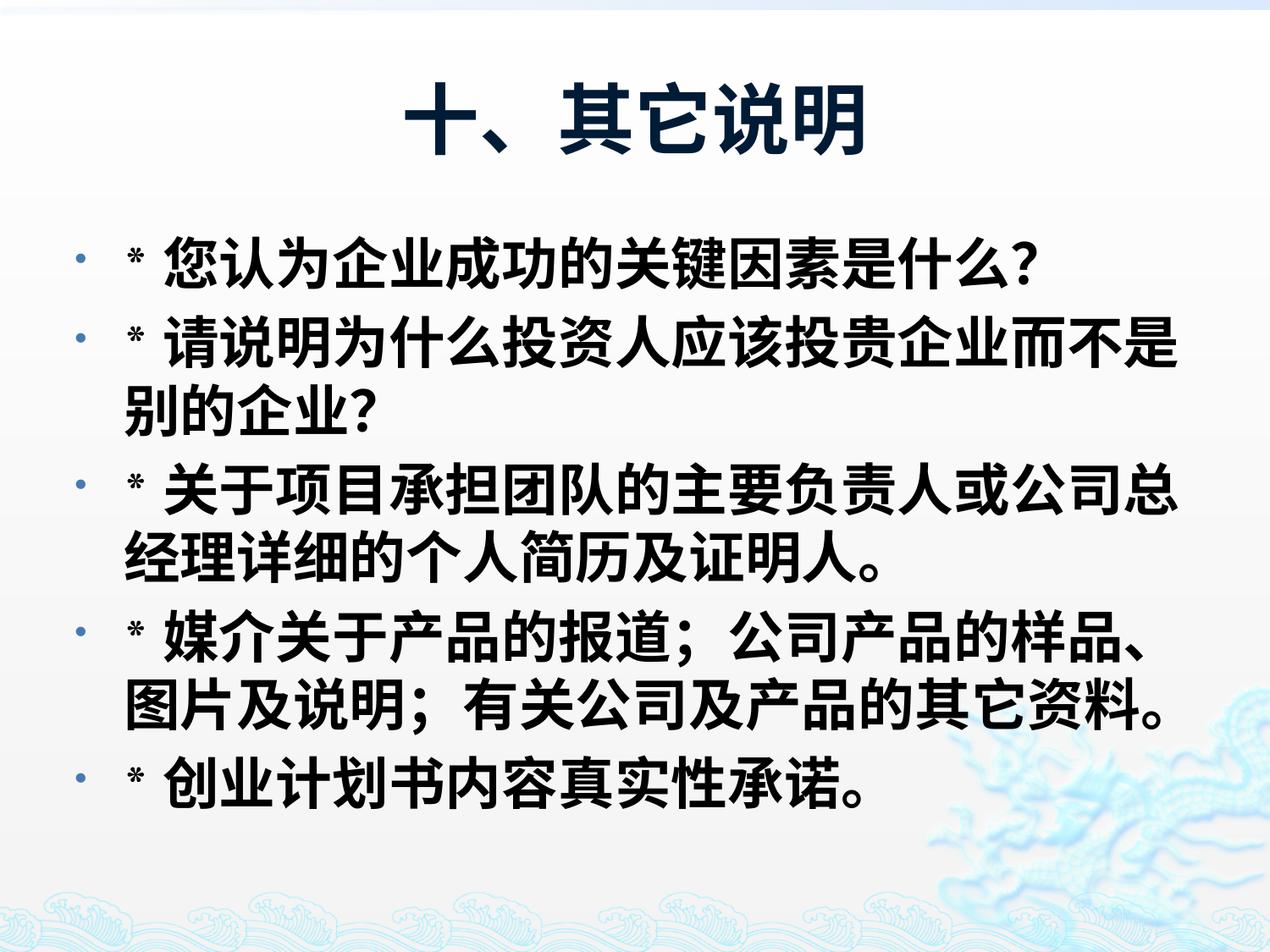

# 十、其它说明
*您认为企业成功的关键因素是什么？
*请说明为什么投资人应该投贵企业而不是别的企业？
*关于项目承担团队的主要负责人或公司总经理详细的个人简历及证明人。
*媒介关于产品的报道；公司产品的样品、图片及说明；有关公司及产品的其它资料。
*创业计划书内容真实性承诺。